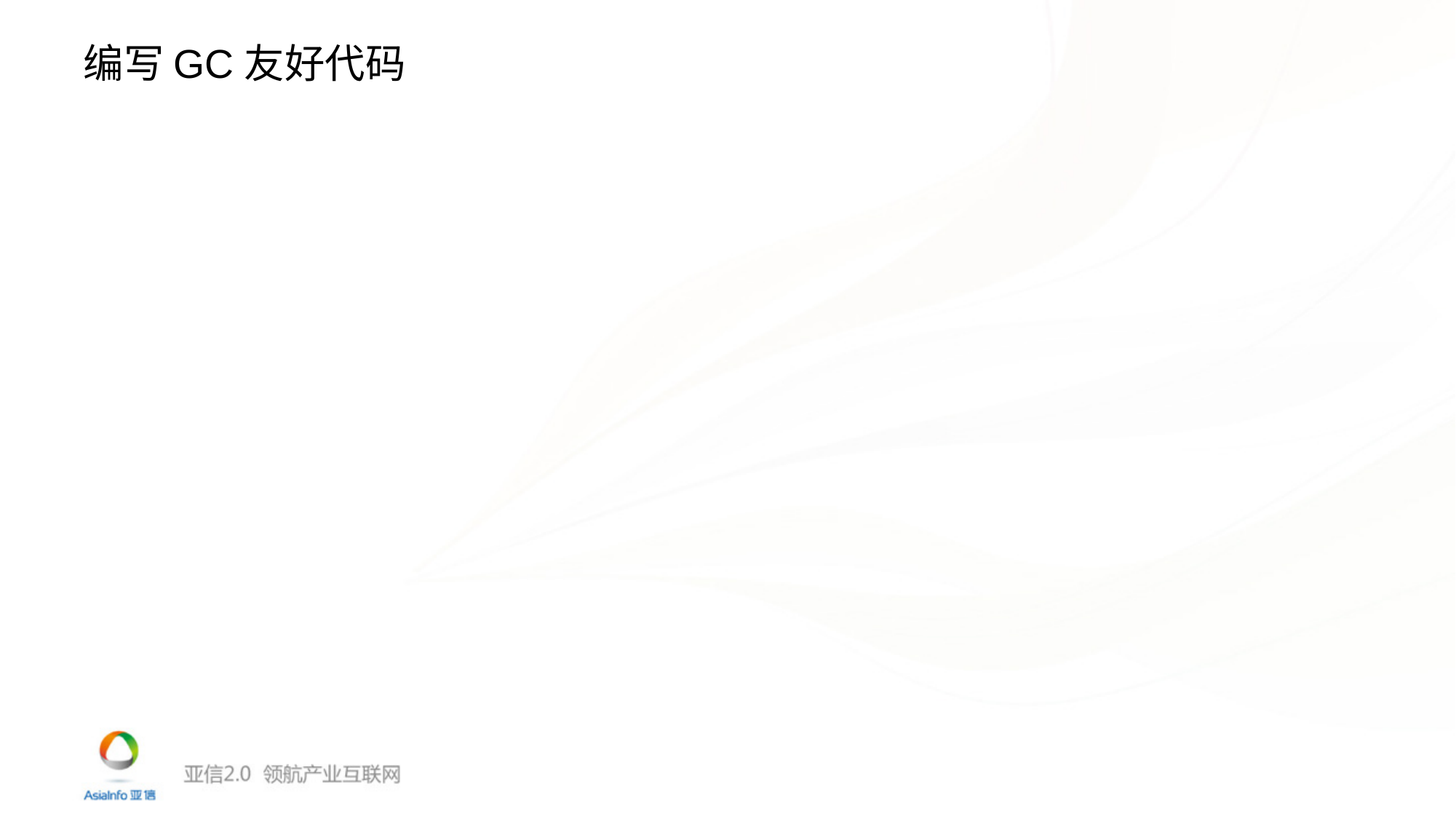

# 编写GC友好代码
Java内存泄漏的经典原因
对象定义在错误的范围(Wrong Scope)
异常(Exception)处理不当
集合数据管理不当
String陷阱